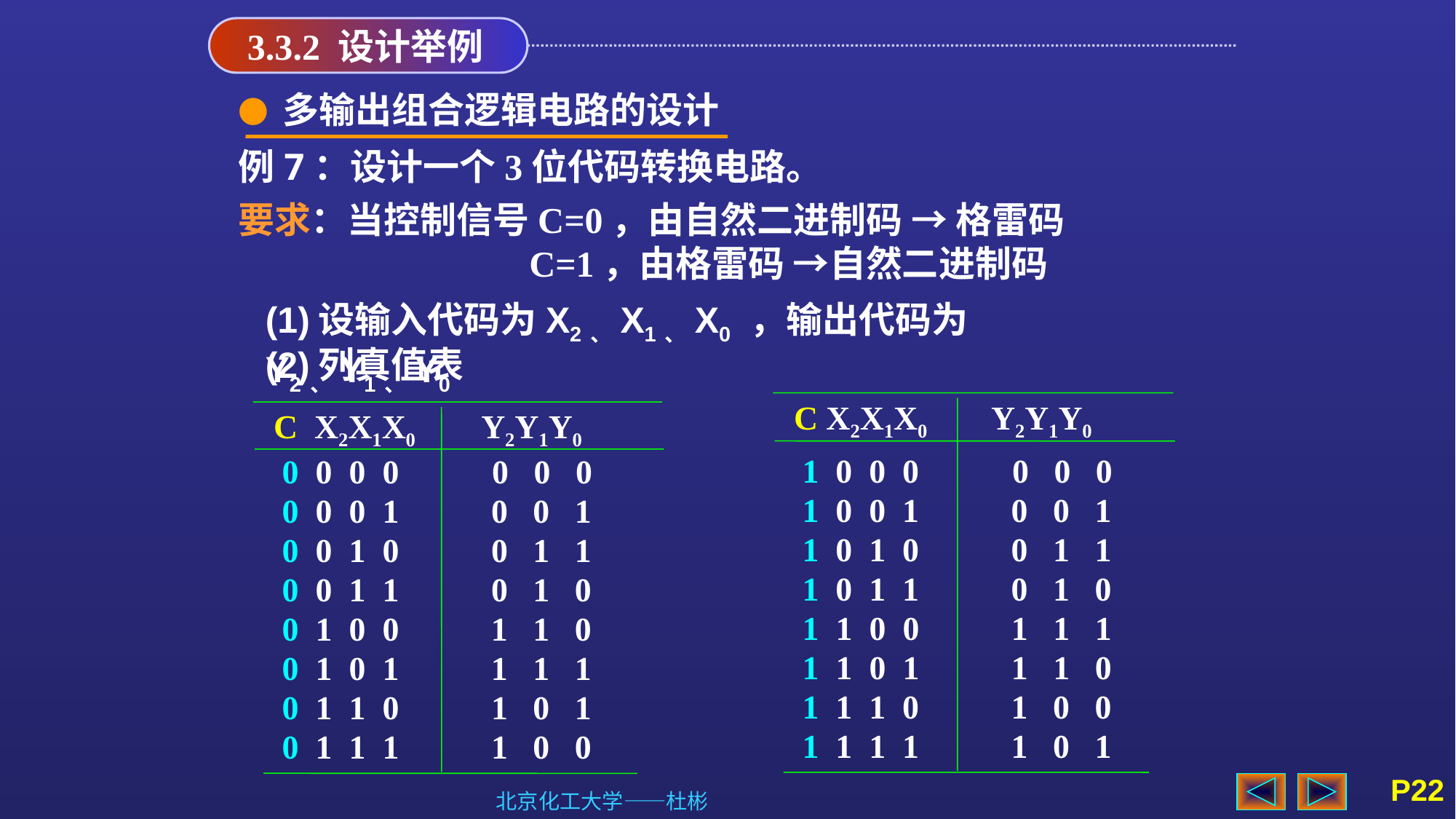

3.3.2 设计举例

● 多输出组合逻辑电路的设计

例7：设计一个3位代码转换电路。
要求：当控制信号C=0，由自然二进制码 → 格雷码
                                C=1，由格雷码 →自然二进制码
(1)设输入代码为X2、X1、X0 ，输出代码为Y2、Y1、Y0
(2)列真值表
 C X2X1X0             Y2Y1Y0
  1  0  0  0	 0   0   0
  1  0  0  1           0   0   1
  1  0  1  0           0   1   1
  1  0  1  1           0   1   0
  1  1  0  0           1   1   1
  1  1  0  1           1   1   0
  1  1  1  0           1   0   0
  1  1  1  1           1   0   1

 C  X2X1X0        Y2Y1Y0
  0  0  0  0	 0   0   0
  0  0  0  1           0   0   1
  0  0  1  0           0   1   1
  0  0  1  1           0   1   0
  0  1  0  0           1   1   0
  0  1  0  1           1   1   1
  0  1  1  0           1   0   1
  0  1  1  1           1   0   0

北京化工大学——杜彬